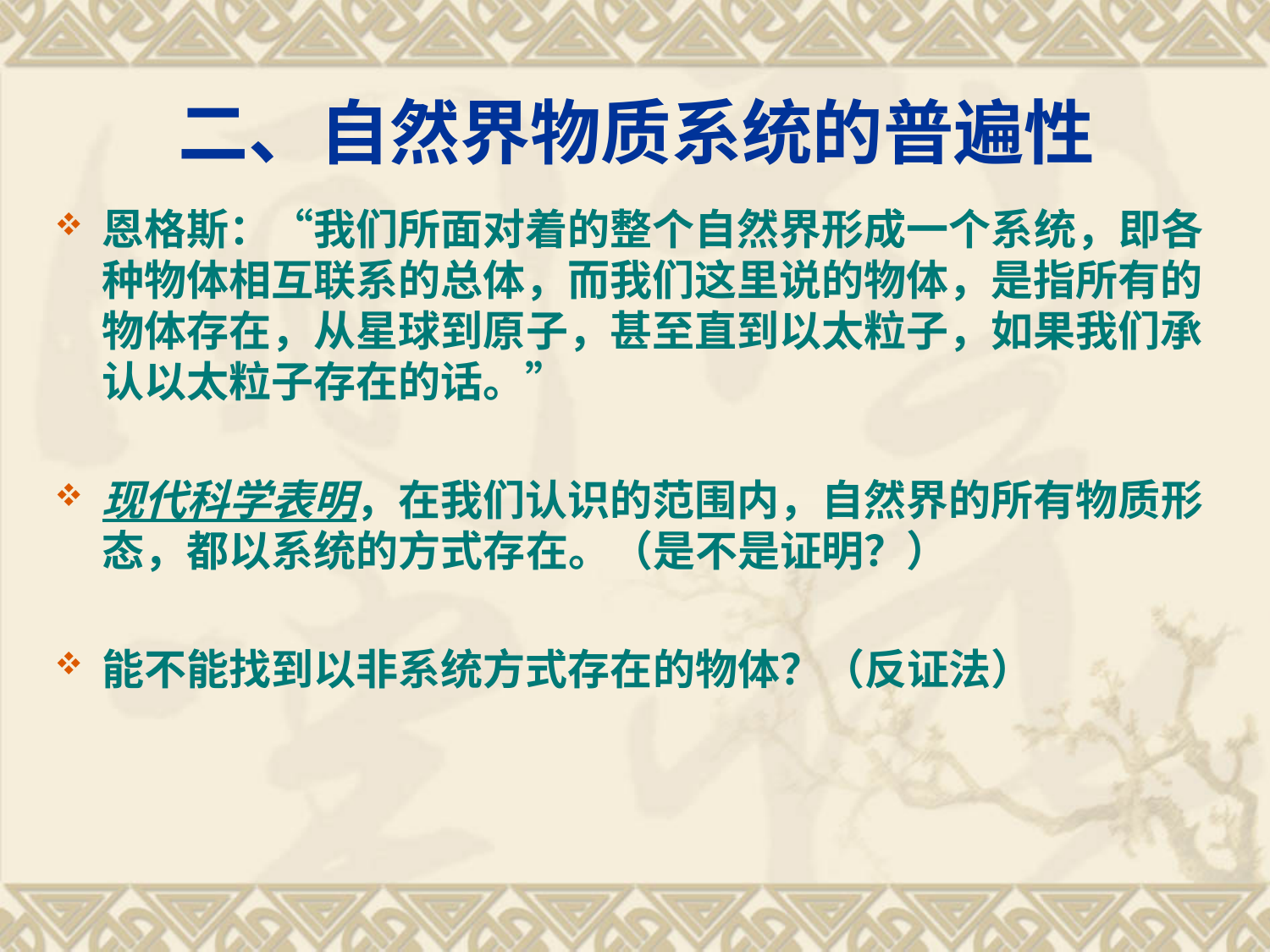

# 二、自然界物质系统的普遍性
恩格斯：“我们所面对着的整个自然界形成一个系统，即各种物体相互联系的总体，而我们这里说的物体，是指所有的物体存在，从星球到原子，甚至直到以太粒子，如果我们承认以太粒子存在的话。”

现代科学表明，在我们认识的范围内，自然界的所有物质形态，都以系统的方式存在。（是不是证明？）

能不能找到以非系统方式存在的物体？（反证法）